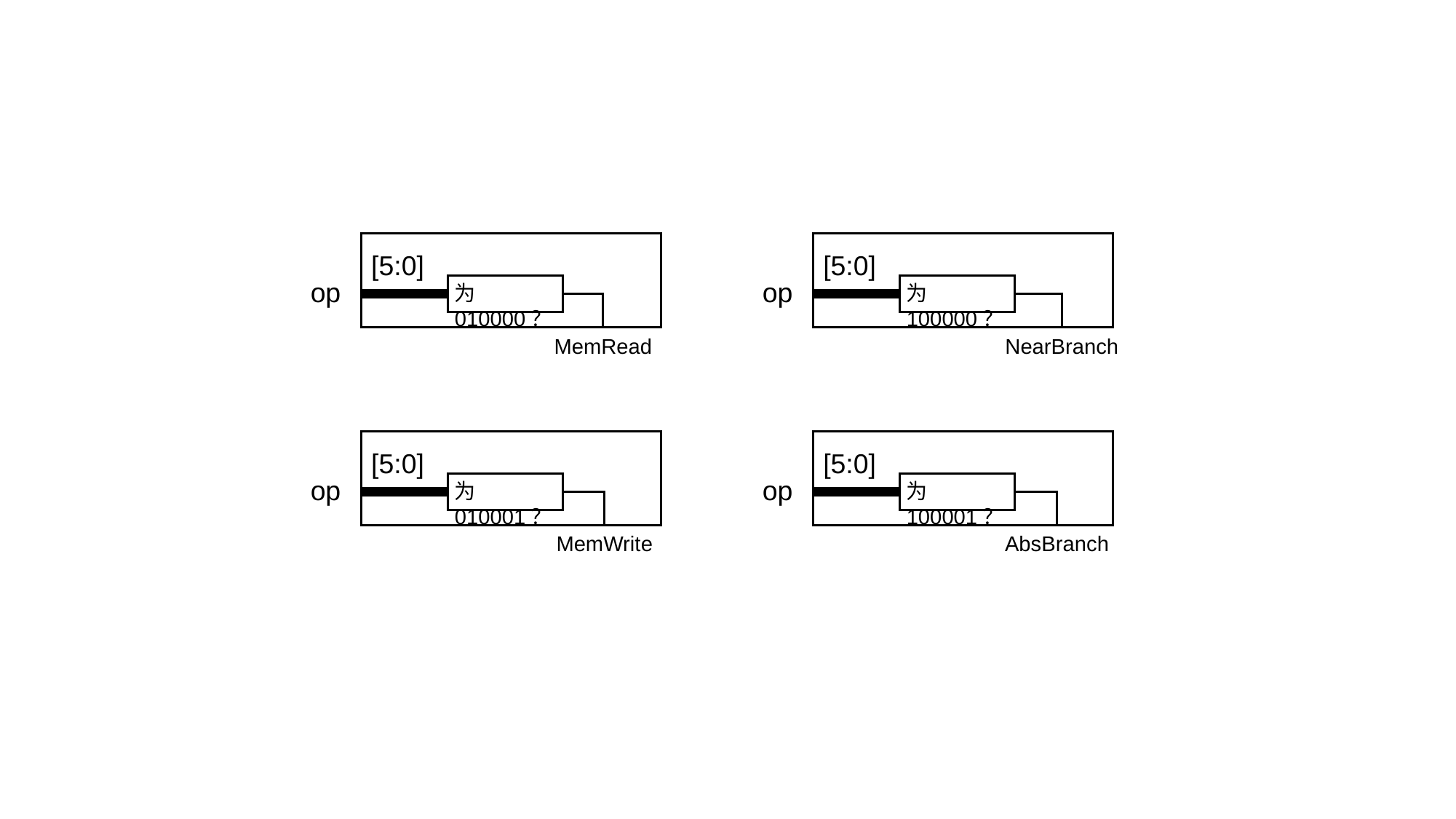

[5:0]
[5:0]
op
op
为010000？
为100000？

MemRead
NearBranch

[5:0]
[5:0]
op
op
为010001？
为100001？

MemWrite
AbsBranch